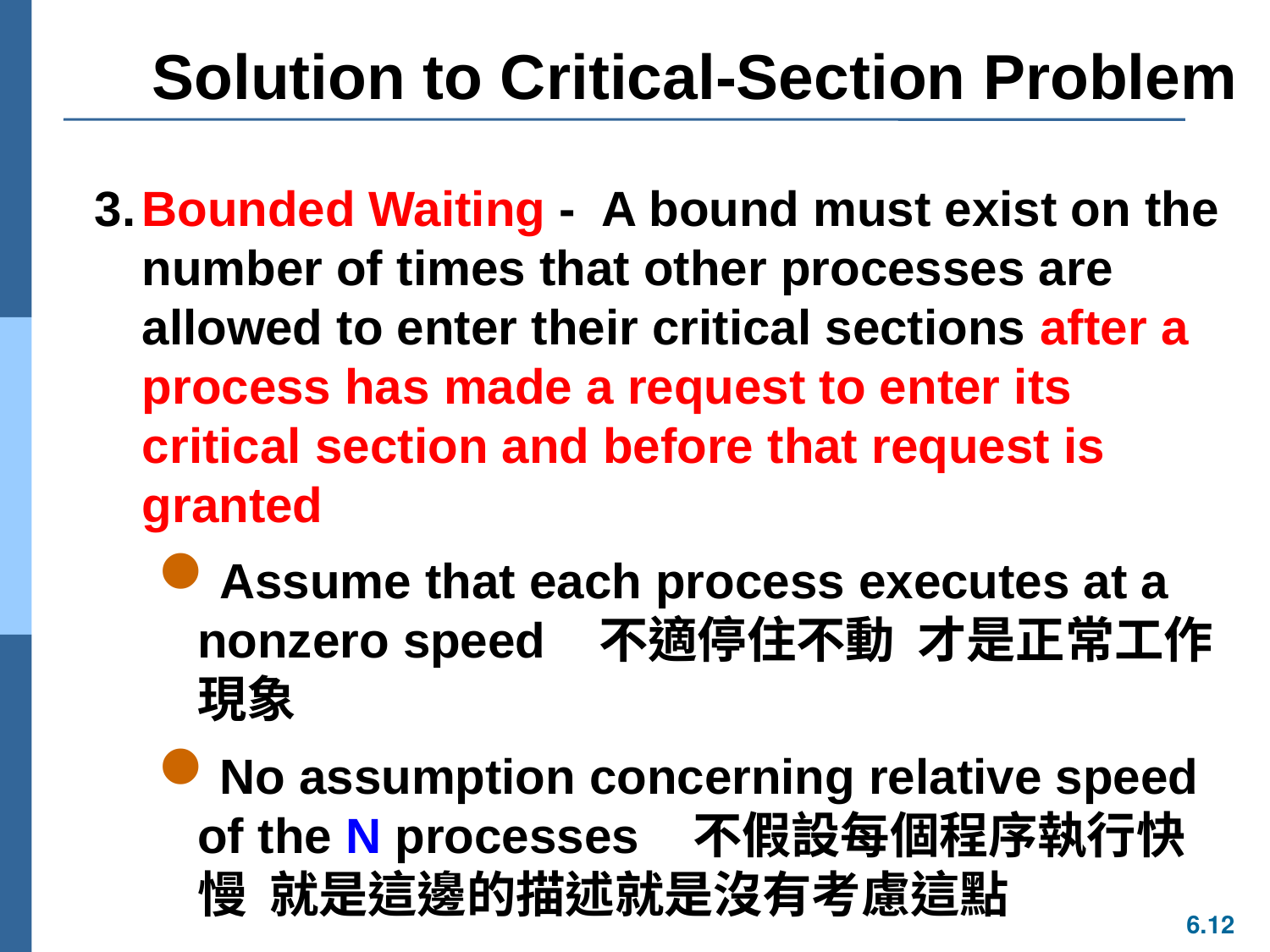

# Solution to Critical-Section Problem
3.	Bounded Waiting -  A bound must exist on the number of times that other processes are allowed to enter their critical sections after a process has made a request to enter its critical section and before that request is granted
Assume that each process executes at a nonzero speed   不適停住不動  才是正常工作現象
No assumption concerning relative speed of the N processes   不假設每個程序執行快慢  就是這邊的描述就是沒有考慮這點